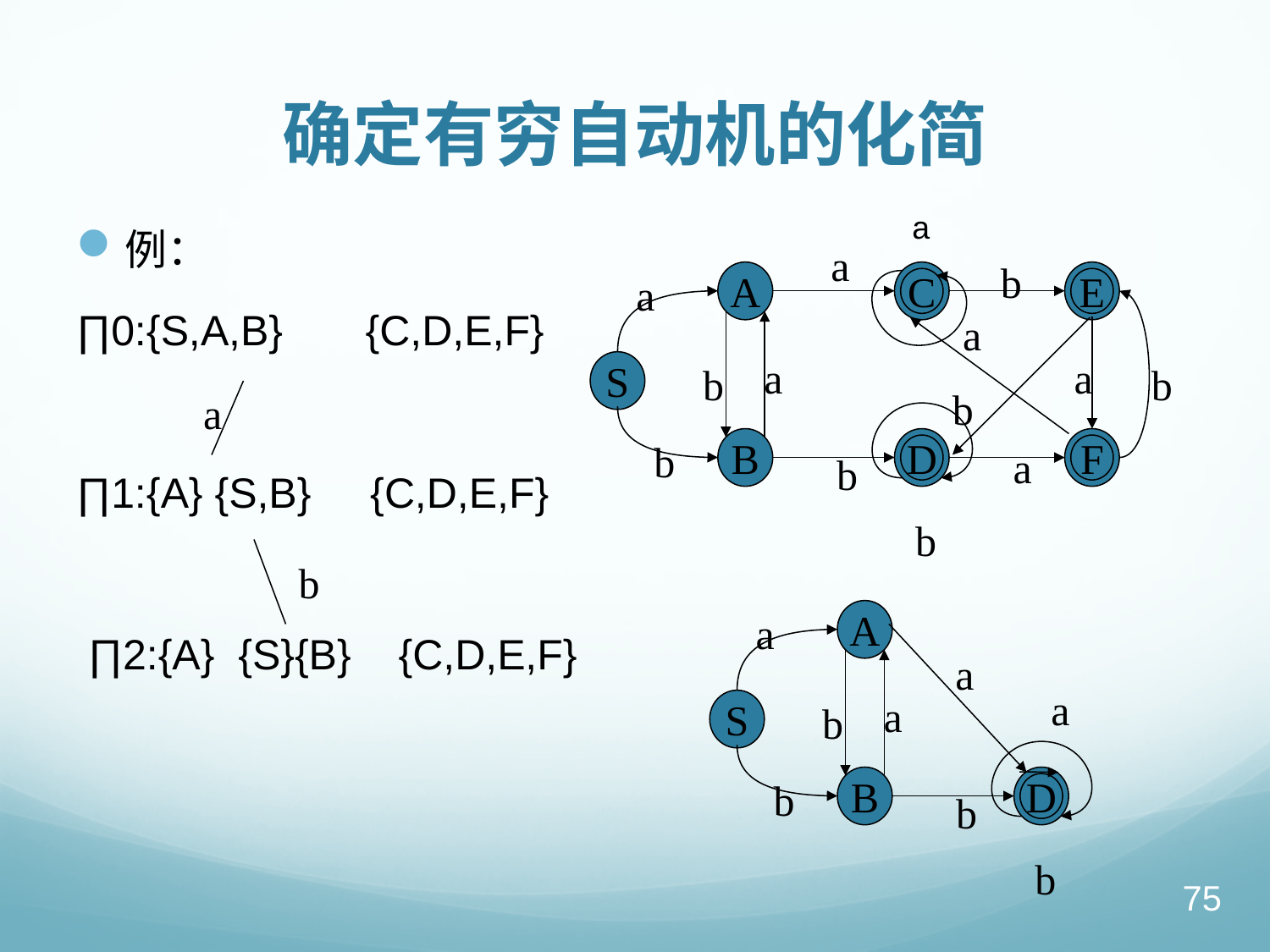

# 确定有穷自动机的化简
a
例：
∏0:{S,A,B}       {C,D,E,F}

∏1:{A} {S,B}     {C,D,E,F}

 ∏2:{A}  {S}{B}    {C,D,E,F}

a
b
A

C

E
a
a
a
a
S
b
b
b
B

D

F
b
a
b
b

a

b
A
a
a
a
S
b
B

D
b
b
b

a
75